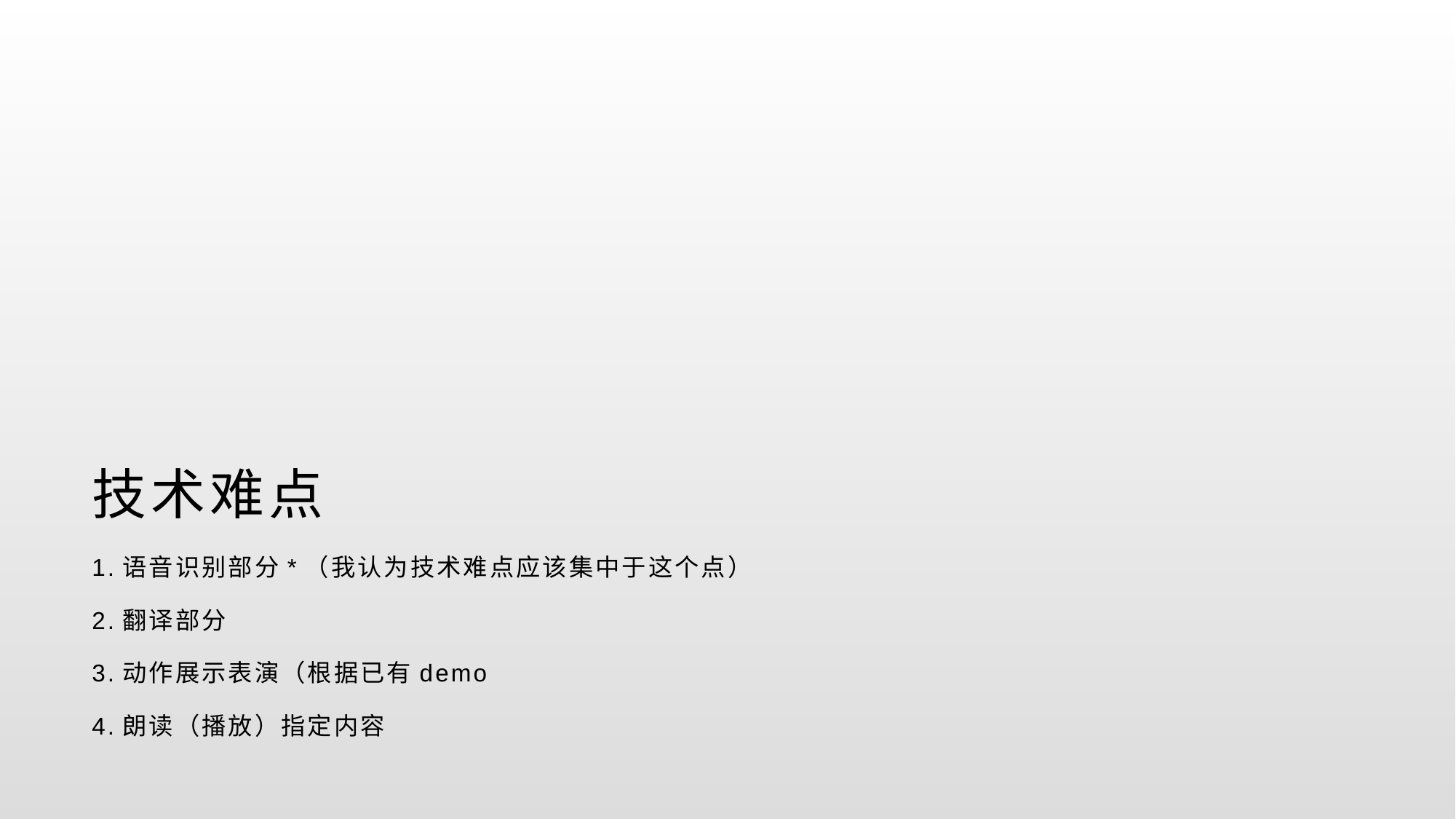

# 技术难点
1.语音识别部分*（我认为技术难点应该集中于这个点）
2.翻译部分
3.动作展示表演（根据已有demo
4.朗读（播放）指定内容